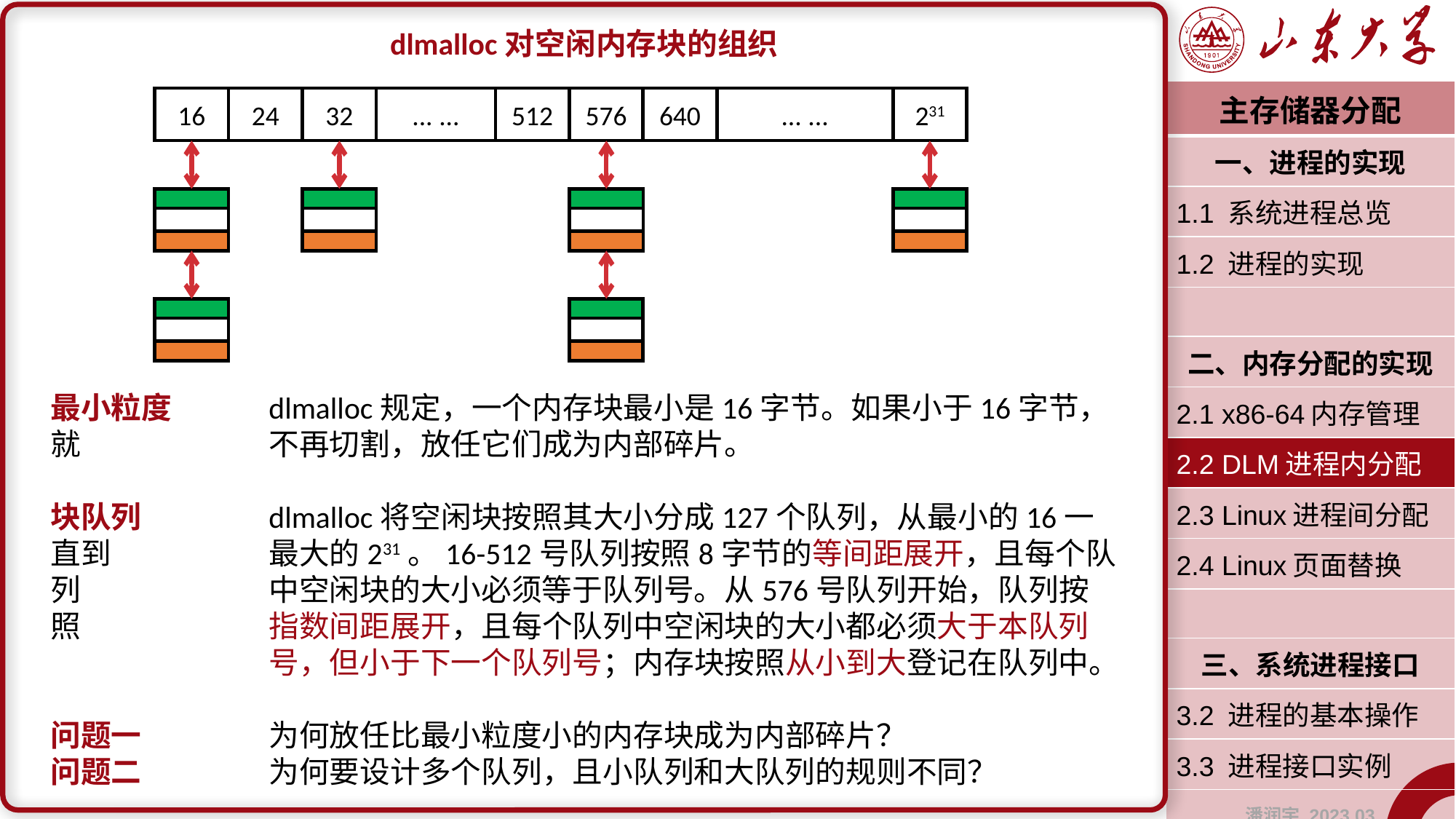

dlmalloc对空闲内存块的组织

最小粒度	dlmalloc规定，一个内存块最小是16字节。如果小于16字节，就		不再切割，放任它们成为内部碎片。

块队列		dlmalloc将空闲块按照其大小分成127个队列，从最小的16一直到		最大的231。16-512号队列按照8字节的等间距展开，且每个队列		中空闲块的大小必须等于队列号。从576号队列开始，队列按照		指数间距展开，且每个队列中空闲块的大小都必须大于本队列		号，但小于下一个队列号；内存块按照从小到大登记在队列中。

问题一		为何放任比最小粒度小的内存块成为内部碎片？
问题二		为何要设计多个队列，且小队列和大队列的规则不同？
| 主存储器分配 |
| --- |
| 一、进程的实现 |
| 1.1 系统进程总览 |
| 1.2 进程的实现 |
|  |
| 二、内存分配的实现 |
| 2.1 x86-64内存管理 |
| 2.2 DLM进程内分配 |
| 2.3 Linux进程间分配 |
| 2.4 Linux页面替换 |
|  |
| 三、系统进程接口 |
| 3.2 进程的基本操作 |
| 3.3 进程接口实例 |
| 潘润宇 2023.03 |
16
24
32
... ...
512
576
640
... ...
231